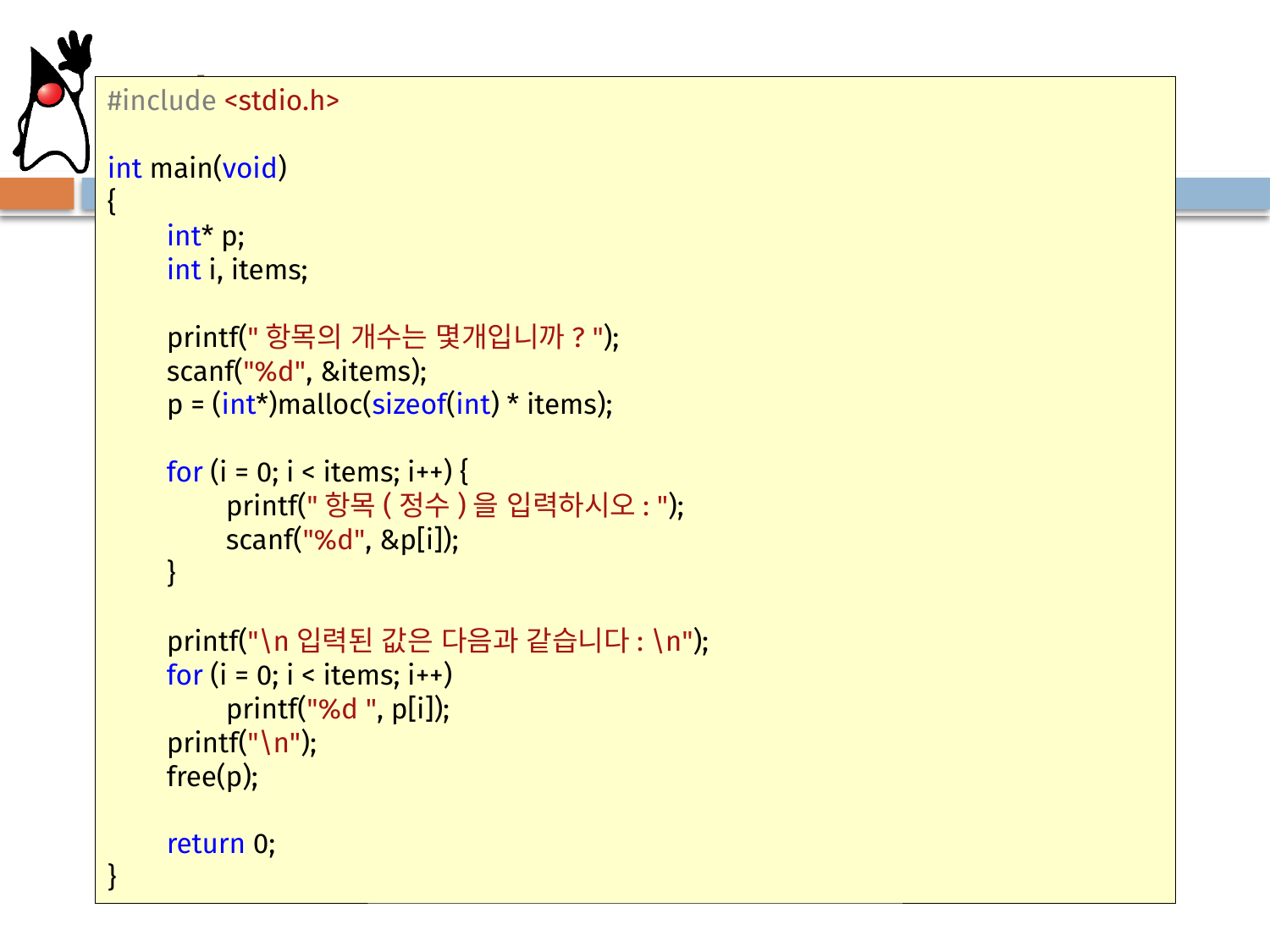

# Sol:
#include <stdio.h>

int main(void)
{
        int* p;
        int i, items;

        printf("항목의 개수는 몇개입니까? ");
        scanf("%d", &items);
        p = (int*)malloc(sizeof(int) * items);

        for (i = 0; i < items; i++) {
                printf("항목(정수)을 입력하시오: ");
                scanf("%d", &p[i]);
        }

        printf("\n입력된 값은 다음과 같습니다: \n");
        for (i = 0; i < items; i++)
                printf("%d ", p[i]);
        printf("\n");
        free(p);

        return 0;
}